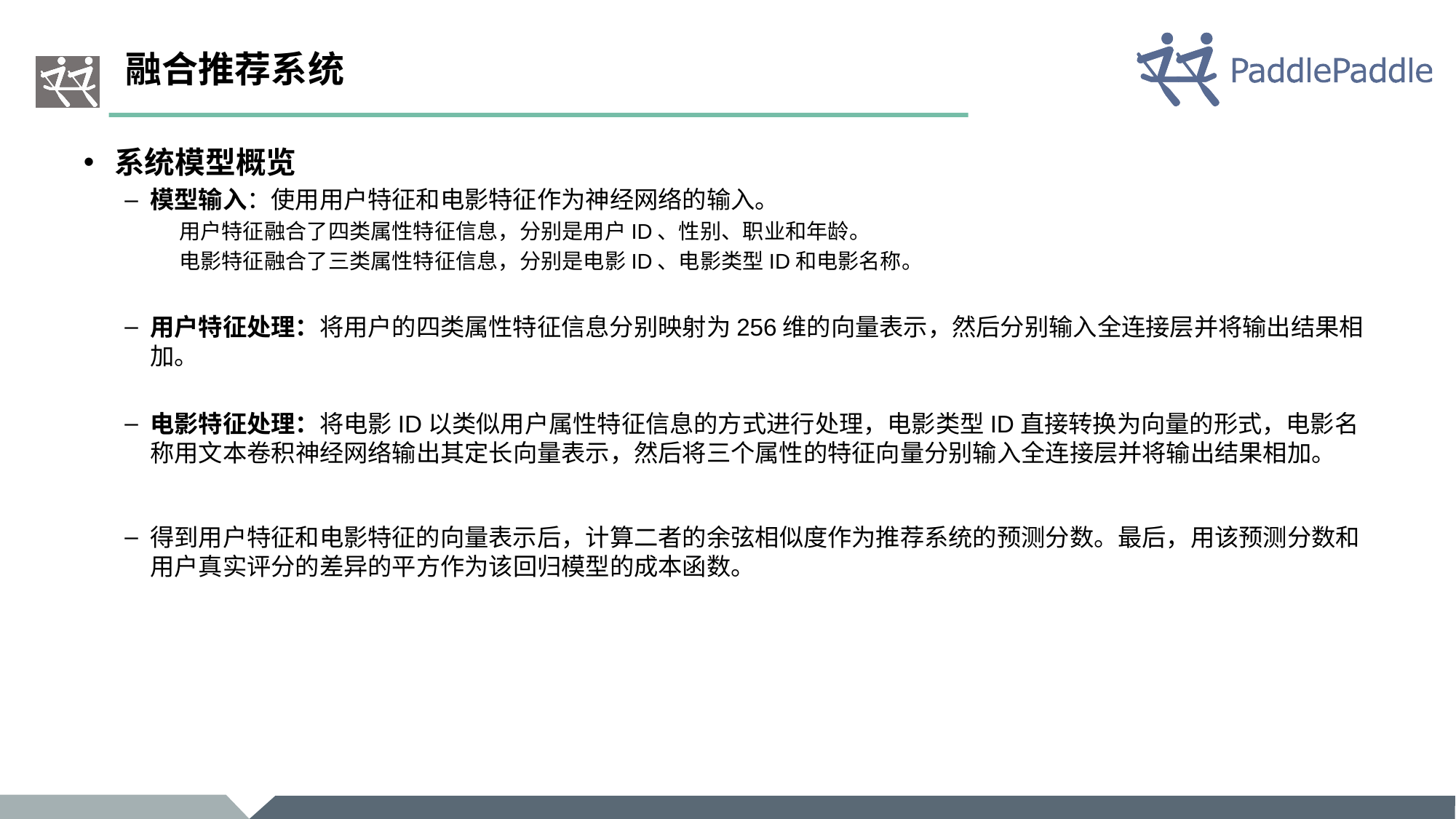

# 融合推荐系统
系统模型概览
模型输入：使用用户特征和电影特征作为神经网络的输入。
用户特征融合了四类属性特征信息，分别是用户ID、性别、职业和年龄。
电影特征融合了三类属性特征信息，分别是电影ID、电影类型ID和电影名称。

用户特征处理：将用户的四类属性特征信息分别映射为256维的向量表示，然后分别输入全连接层并将输出结果相加。

电影特征处理：将电影ID以类似用户属性特征信息的方式进行处理，电影类型ID直接转换为向量的形式，电影名称用文本卷积神经网络输出其定长向量表示，然后将三个属性的特征向量分别输入全连接层并将输出结果相加。

得到用户特征和电影特征的向量表示后，计算二者的余弦相似度作为推荐系统的预测分数。最后，用该预测分数和用户真实评分的差异的平方作为该回归模型的成本函数。